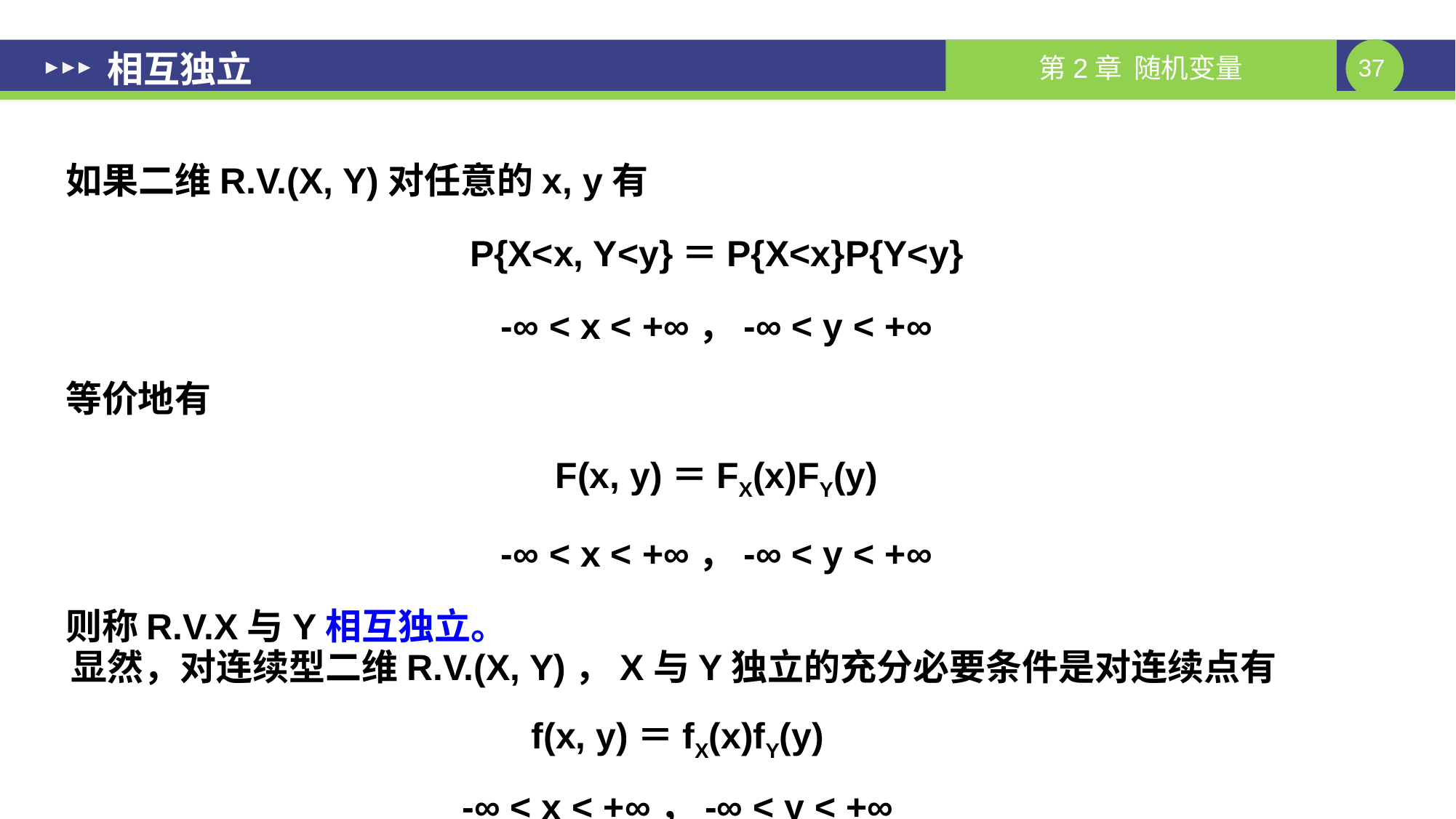

# 相互独立
如果二维R.V.(X, Y)对任意的x, y有
P{X<x, Y<y}＝P{X<x}P{Y<y}
-∞ < x < +∞，-∞ < y < +∞
等价地有
F(x, y)＝FX(x)FY(y)
-∞ < x < +∞，-∞ < y < +∞
则称R.V.X与Y相互独立。
    显然，对连续型二维R.V.(X, Y)，X与Y独立的充分必要条件是对连续点有
f(x, y)＝fX(x)fY(y)
-∞ < x < +∞，-∞ < y < +∞